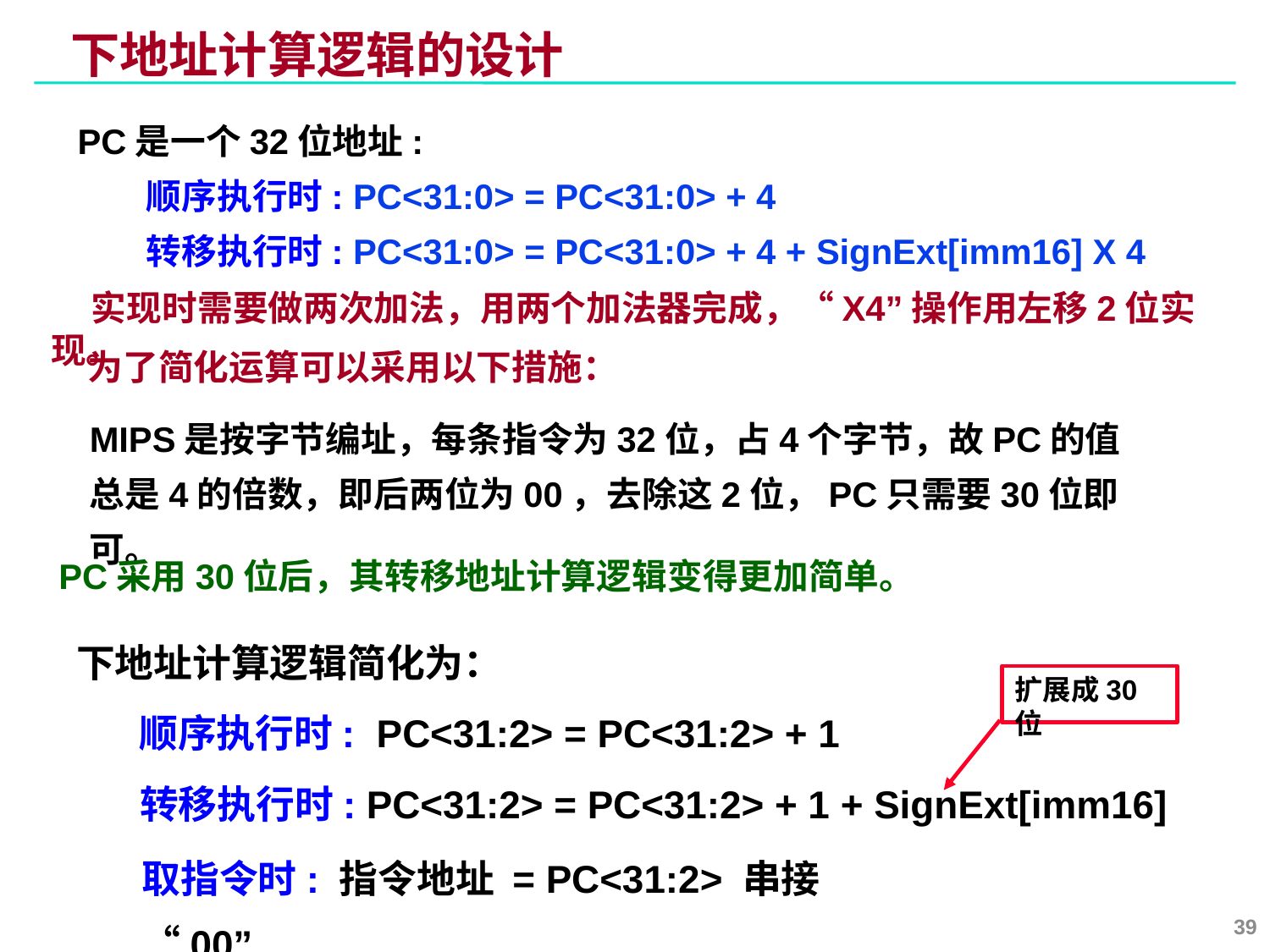

# 下地址计算逻辑的设计
PC是一个32位地址:
顺序执行时: PC<31:0> = PC<31:0> + 4
转移执行时: PC<31:0> = PC<31:0> + 4 + SignExt[imm16] X 4

    实现时需要做两次加法，用两个加法器完成，“X4”操作用左移2位实现。
为了简化运算可以采用以下措施：
MIPS是按字节编址，每条指令为32位，占4个字节，故PC的值总是4的倍数，即后两位为00，去除这2位，PC只需要30位即可。
PC采用30位后，其转移地址计算逻辑变得更加简单。
下地址计算逻辑简化为：
      顺序执行时:  PC<31:2> = PC<31:2> + 1
转移执行时: PC<31:2> = PC<31:2> + 1 + SignExt[imm16]
扩展成30位
取指令时: 指令地址 = PC<31:2> 串接 “00”
39